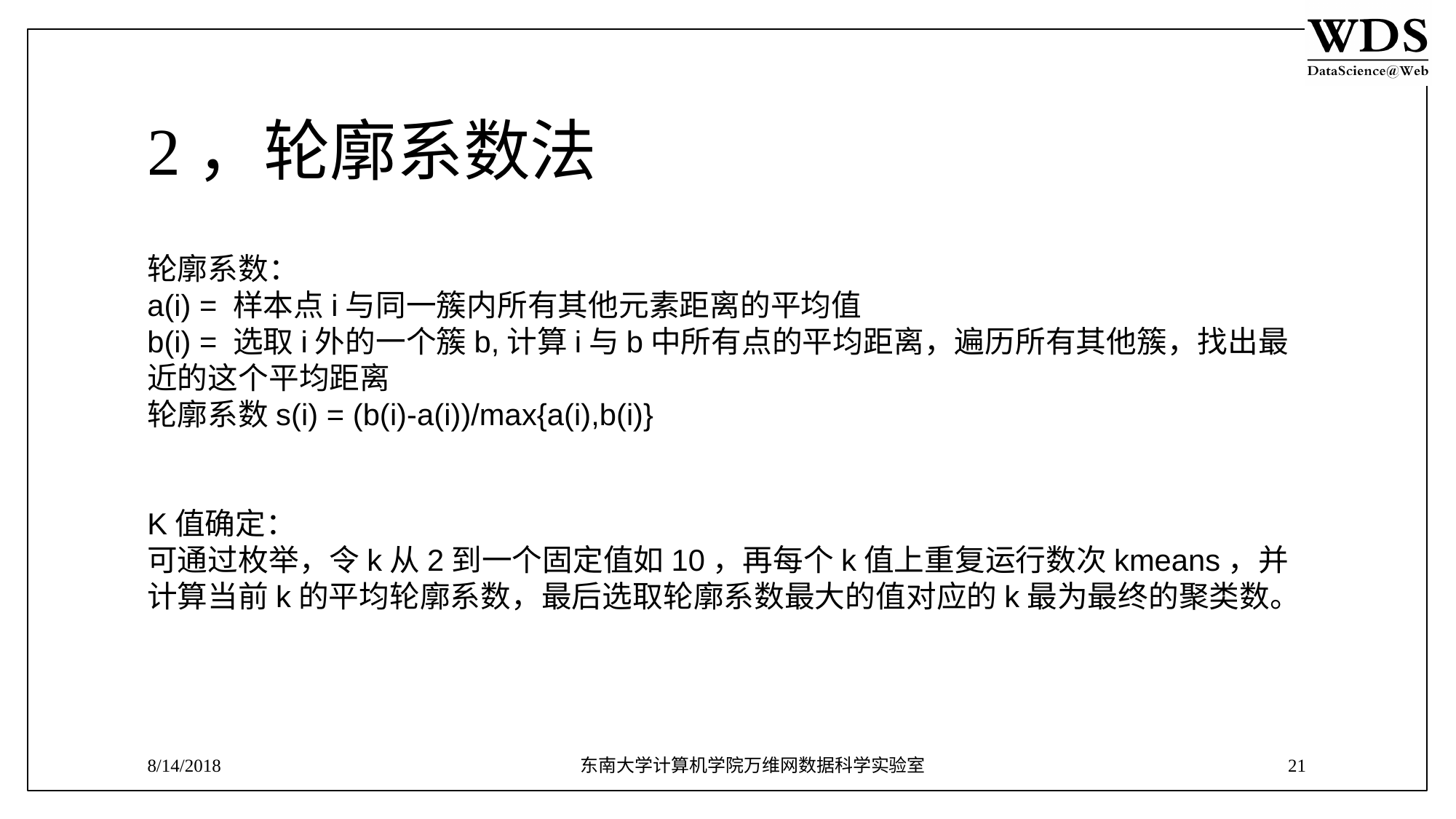

# 2，轮廓系数法
轮廓系数：
a(i) = 样本点i与同一簇内所有其他元素距离的平均值
b(i) = 选取i外的一个簇b,计算i与b中所有点的平均距离，遍历所有其他簇，找出最近的这个平均距离
轮廓系数s(i) = (b(i)-a(i))/max{a(i),b(i)}

K值确定：
可通过枚举，令k从2到一个固定值如10，再每个k值上重复运行数次kmeans，并计算当前k的平均轮廓系数，最后选取轮廓系数最大的值对应的k最为最终的聚类数。
8/14/2018
东南大学计算机学院万维网数据科学实验室
21